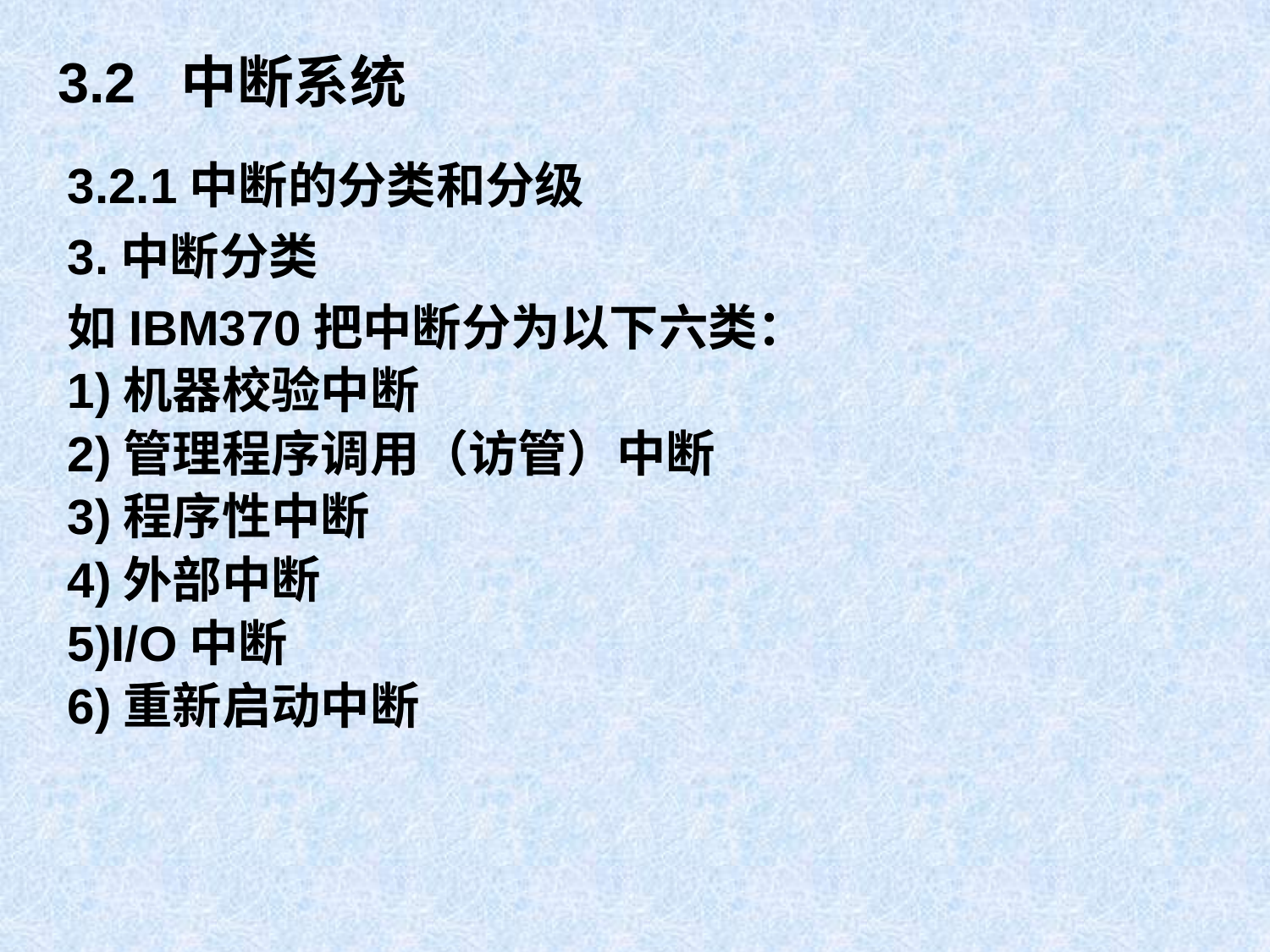

# 3.2  中断系统
3.2.1中断的分类和分级
3.中断分类
如IBM370把中断分为以下六类：
1)机器校验中断
2)管理程序调用（访管）中断
3)程序性中断
4)外部中断
5)I/O中断
6)重新启动中断